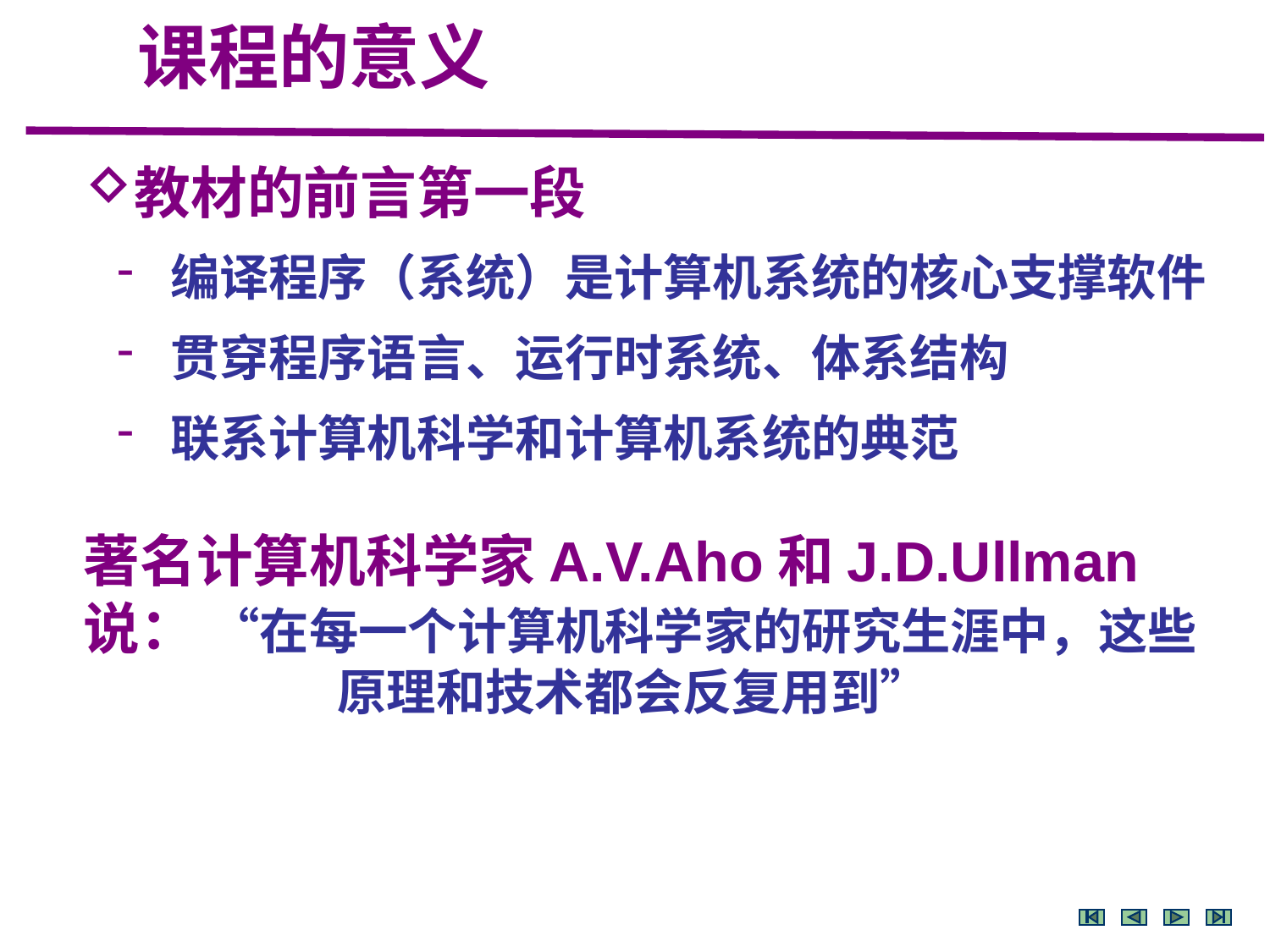

课程的意义
教材的前言第一段

 编译程序（系统）是计算机系统的核心支撑软件
 贯穿程序语言、运行时系统、体系结构

 联系计算机科学和计算机系统的典范

著名计算机科学家A.V.Aho和J.D.Ullman说：	“在每一个计算机科学家的研究生涯中，这些			原理和技术都会反复用到”